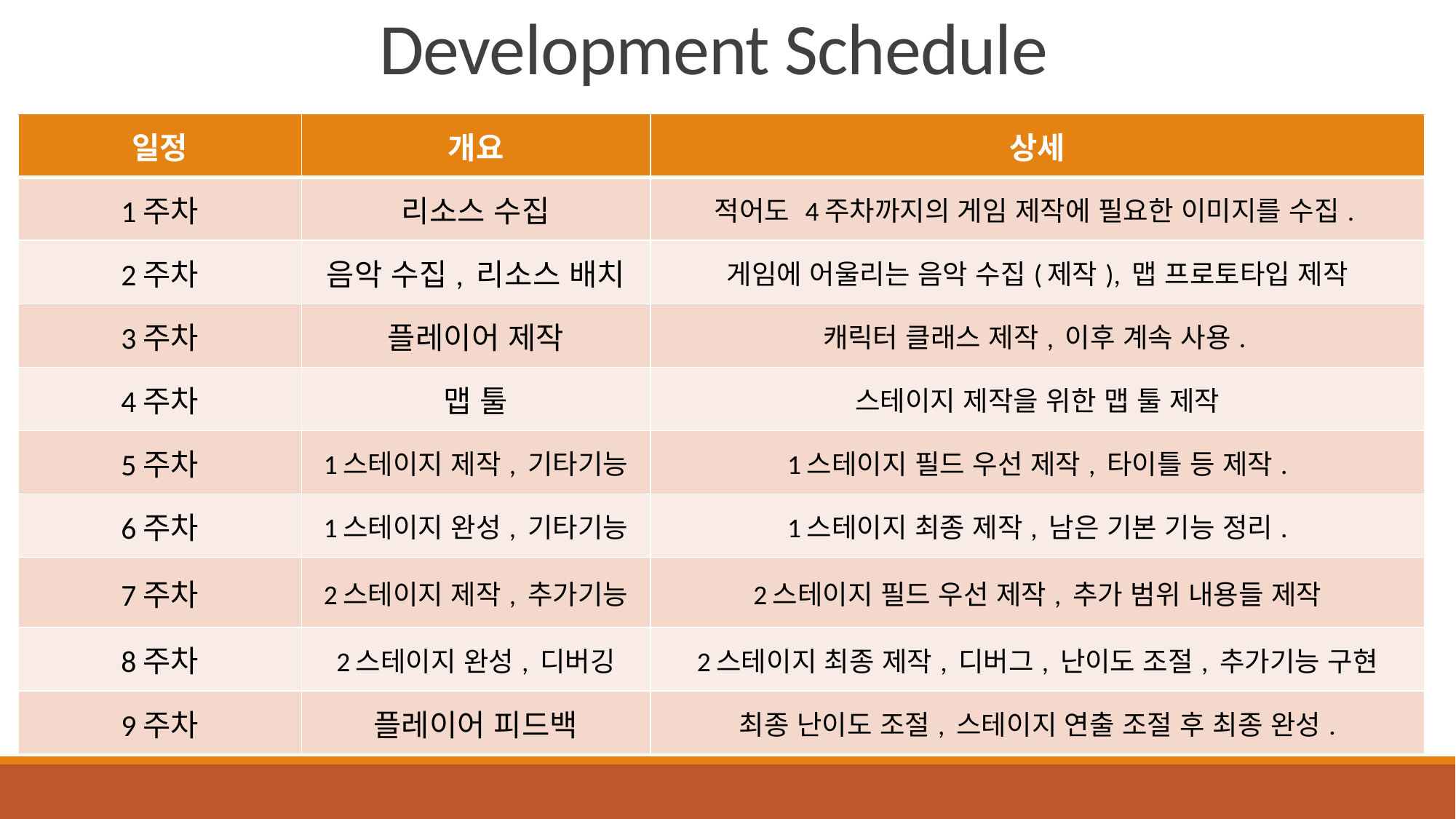

# Development Schedule
| 일정 | 개요 | 상세 |
| --- | --- | --- |
| 1주차 | 리소스 수집 | 적어도 4주차까지의 게임 제작에 필요한 이미지를 수집. |
| 2주차 | 음악 수집, 리소스 배치 | 게임에 어울리는 음악 수집(제작), 맵 프로토타입 제작 |
| 3주차 | 플레이어 제작 | 캐릭터 클래스 제작, 이후 계속 사용. |
| 4주차 | 맵 툴 | 스테이지 제작을 위한 맵 툴 제작 |
| 5주차 | 1스테이지 제작, 기타기능 | 1스테이지 필드 우선 제작, 타이틀 등 제작. |
| 6주차 | 1스테이지 완성, 기타기능 | 1스테이지 최종 제작, 남은 기본 기능 정리. |
| 7주차 | 2스테이지 제작, 추가기능 | 2스테이지 필드 우선 제작, 추가 범위 내용들 제작 |
| 8주차 | 2스테이지 완성, 디버깅 | 2스테이지 최종 제작, 디버그, 난이도 조절, 추가기능 구현 |
| 9주차 | 플레이어 피드백 | 최종 난이도 조절, 스테이지 연출 조절 후 최종 완성. |